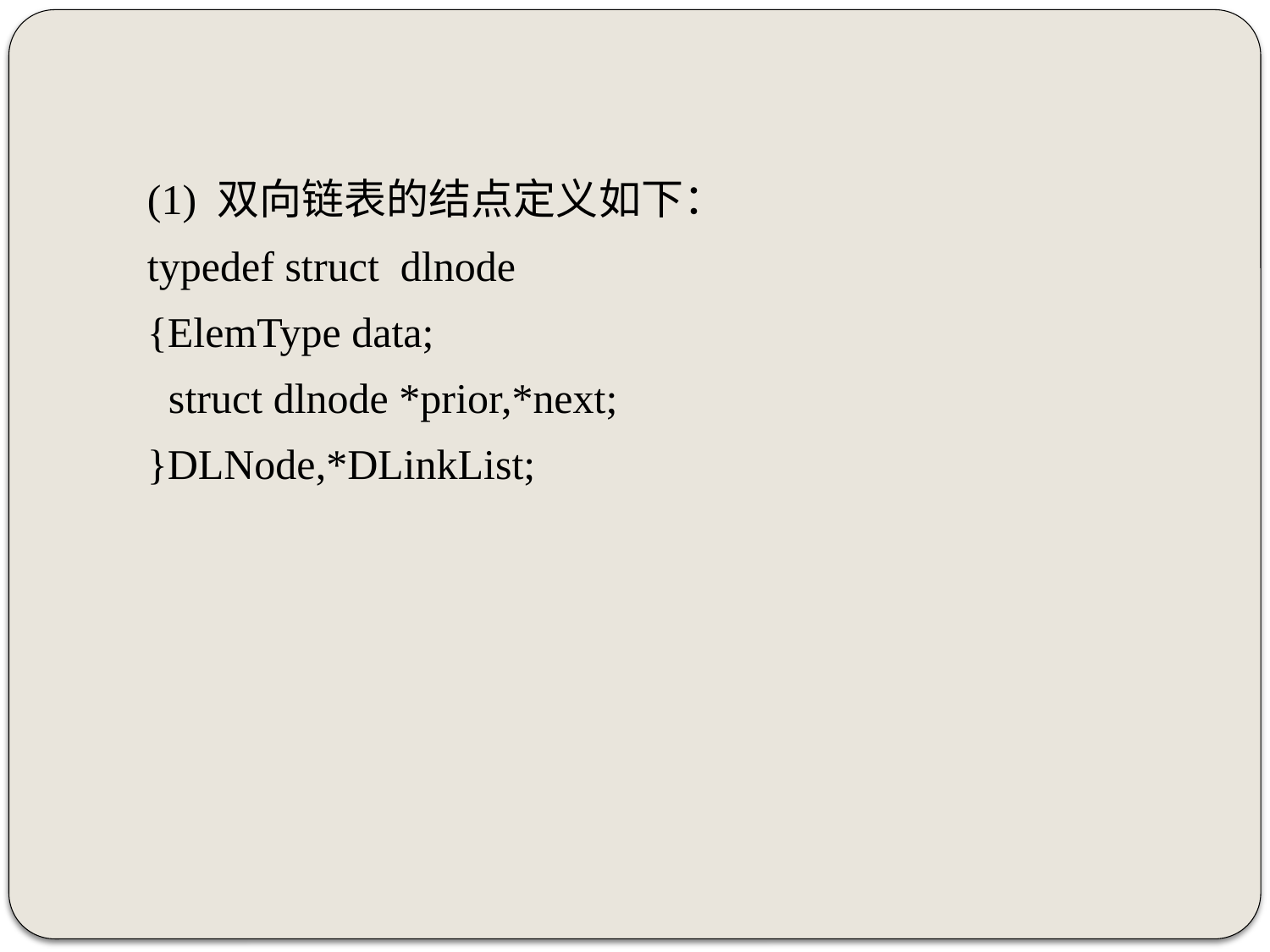

(1) 双向链表的结点定义如下：
typedef struct  dlnode
{ElemType data;
  struct dlnode *prior,*next;
}DLNode,*DLinkList;